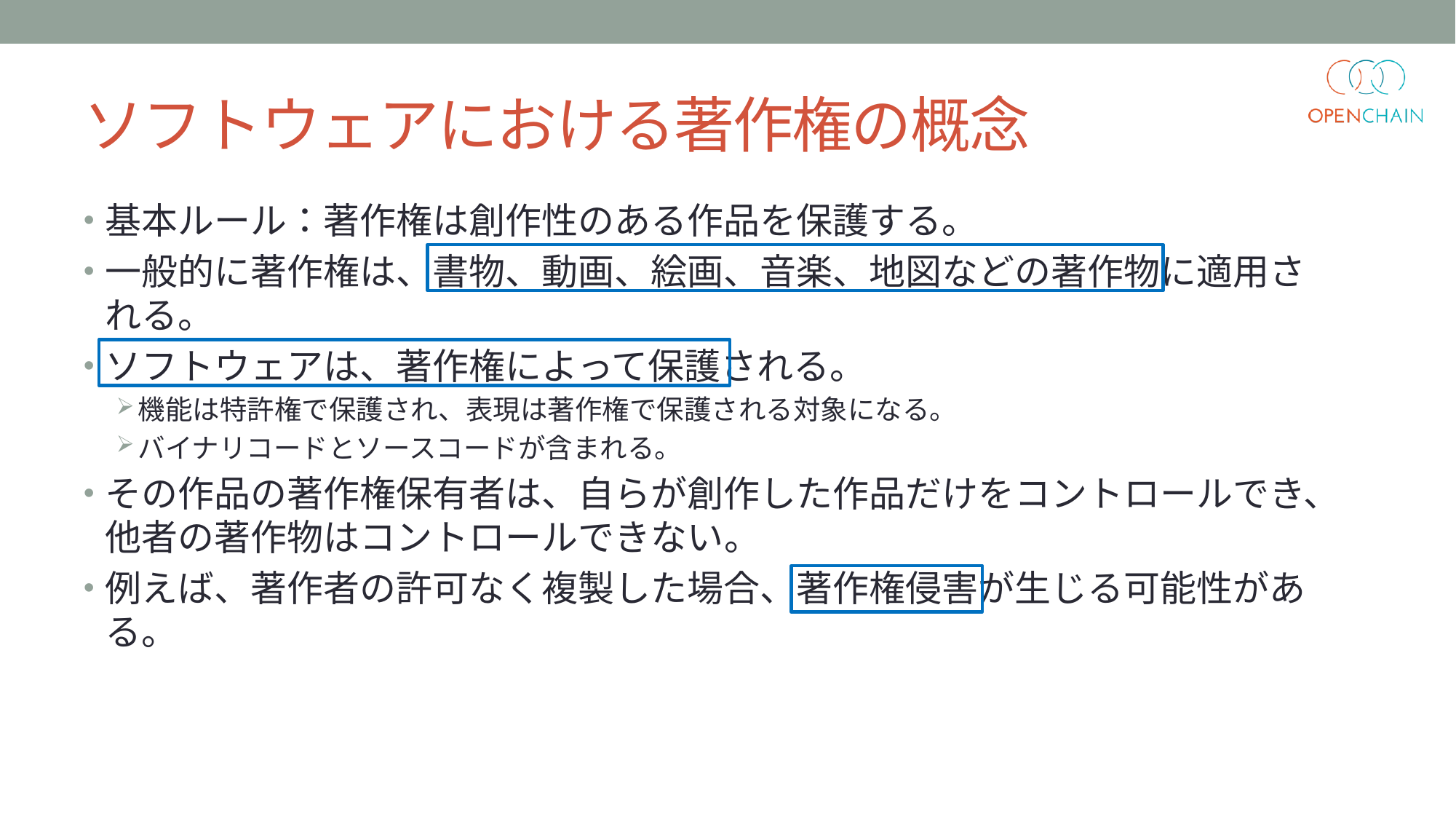

# ソフトウェアにおける著作権の概念
基本ルール：著作権は創作性のある作品を保護する。
一般的に著作権は、書物、動画、絵画、音楽、地図などの著作物に適用される。
ソフトウェアは、著作権によって保護される。
機能は特許権で保護され、表現は著作権で保護される対象になる。
バイナリコードとソースコードが含まれる。
その作品の著作権保有者は、自らが創作した作品だけをコントロールでき、他者の著作物はコントロールできない。
例えば、著作者の許可なく複製した場合、著作権侵害が生じる可能性がある。